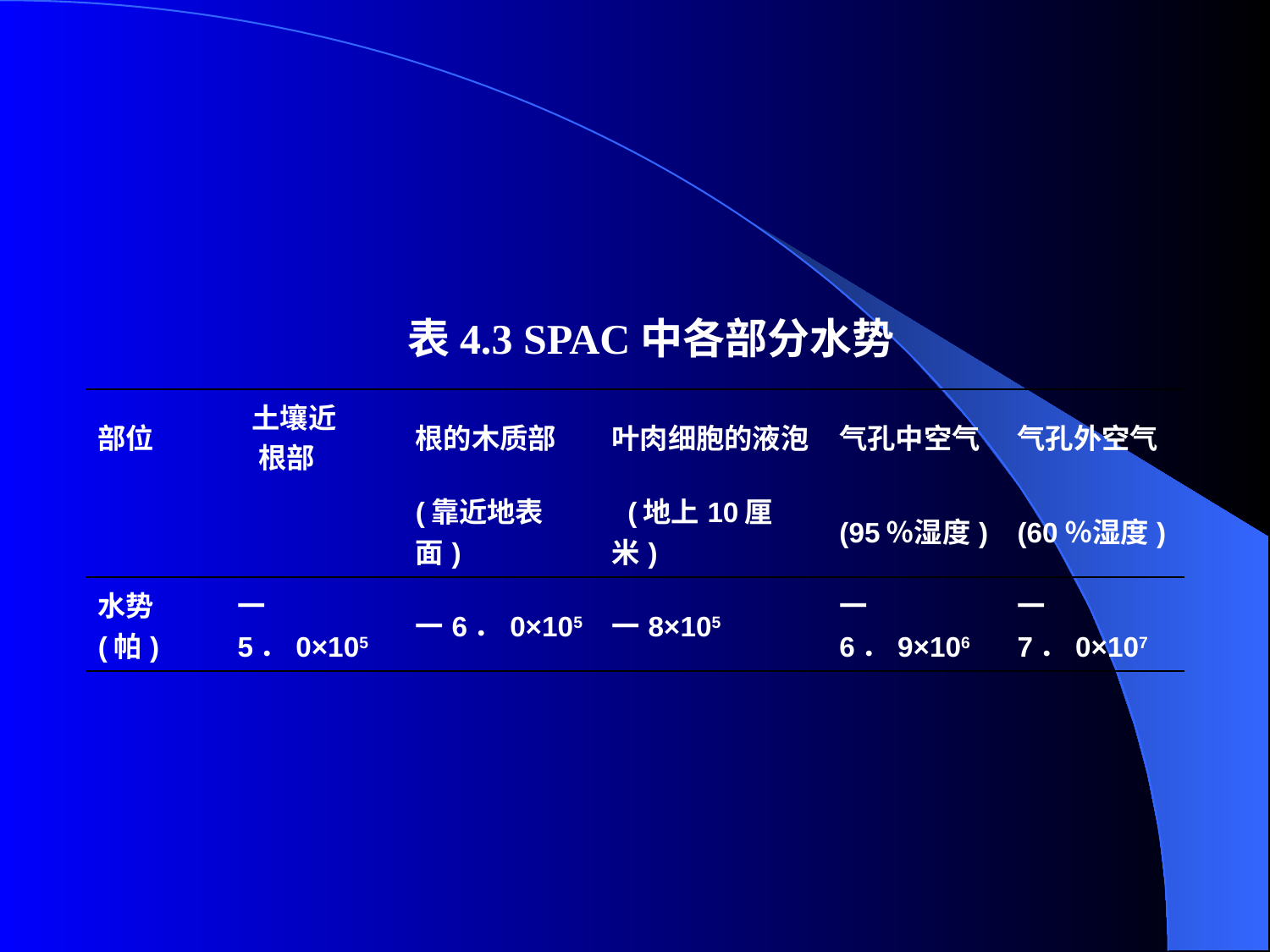

表4.3 SPAC中各部分水势
| 部位 | 土壤近 根部 | 根的木质部 | 叶肉细胞的液泡 | 气孔中空气 | 气孔外空气 |
| --- | --- | --- | --- | --- | --- |
|  |  | (靠近地表面) | (地上10厘米) | (95％湿度) | (60％湿度) |
| 水势(帕) | 一5．0×105 | 一6．0×105 | 一8×105 | 一6．9×106 | 一7．0×107 |